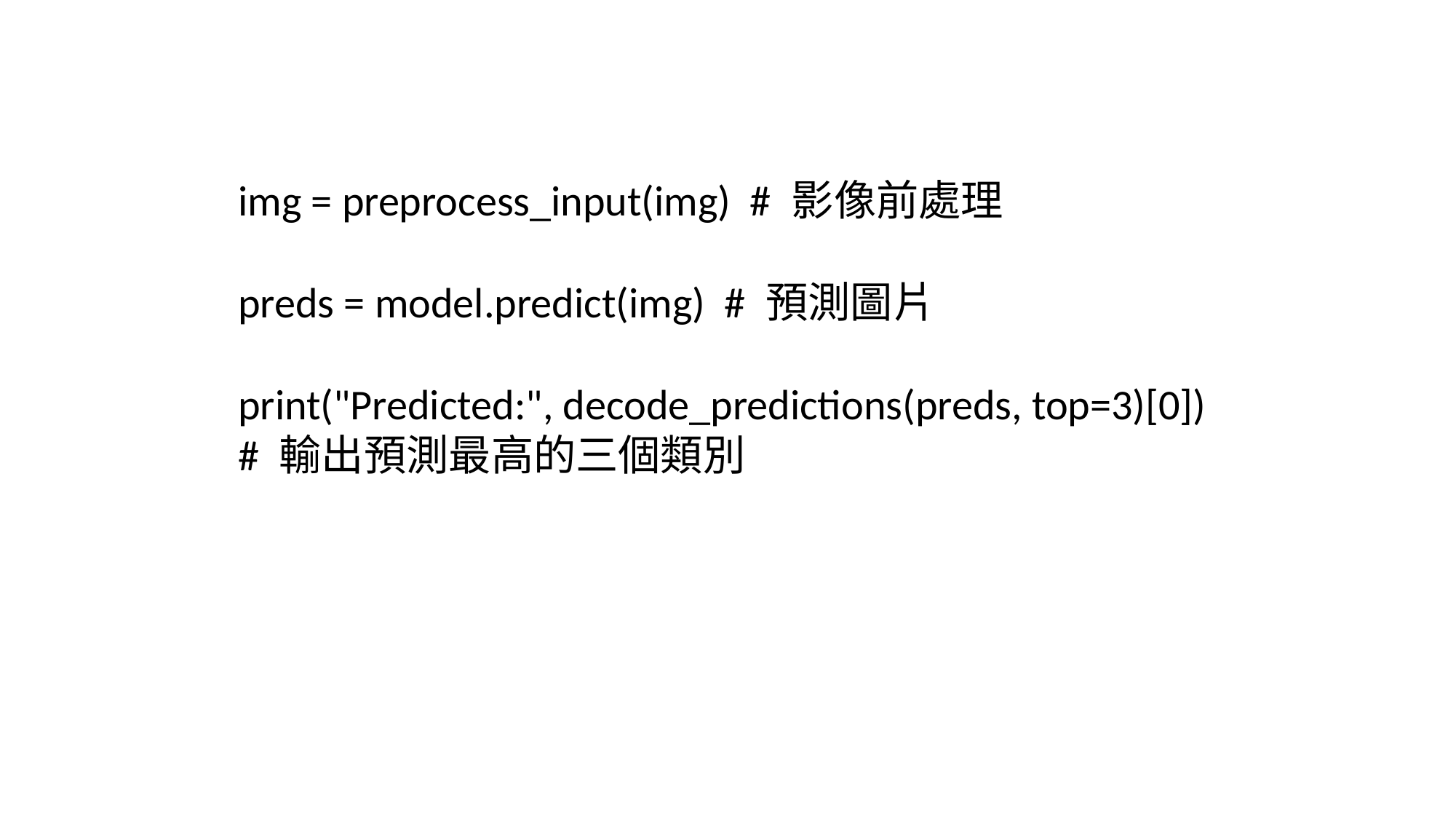

img = preprocess_input(img)  # 影像前處理

preds = model.predict(img)  # 預測圖片

print("Predicted:", decode_predictions(preds, top=3)[0])
# 輸出預測最高的三個類別